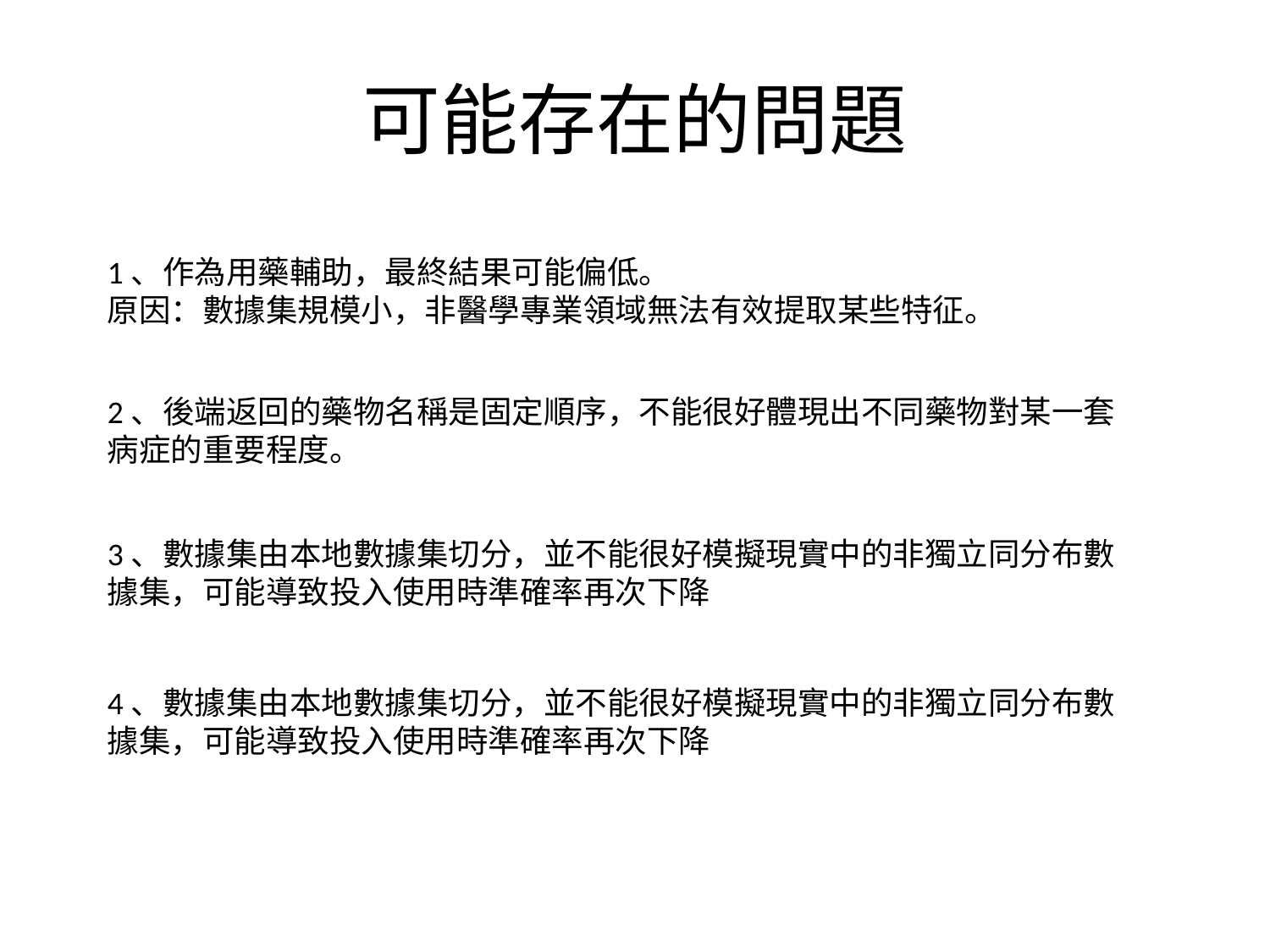

# 可能存在的問題
1、作為用藥輔助，最終結果可能偏低。
原因：數據集規模小，非醫學專業領域無法有效提取某些特征。
2、後端返回的藥物名稱是固定順序，不能很好體現出不同藥物對某一套病症的重要程度。
3、數據集由本地數據集切分，並不能很好模擬現實中的非獨立同分布數據集，可能導致投入使用時準確率再次下降
4、數據集由本地數據集切分，並不能很好模擬現實中的非獨立同分布數據集，可能導致投入使用時準確率再次下降